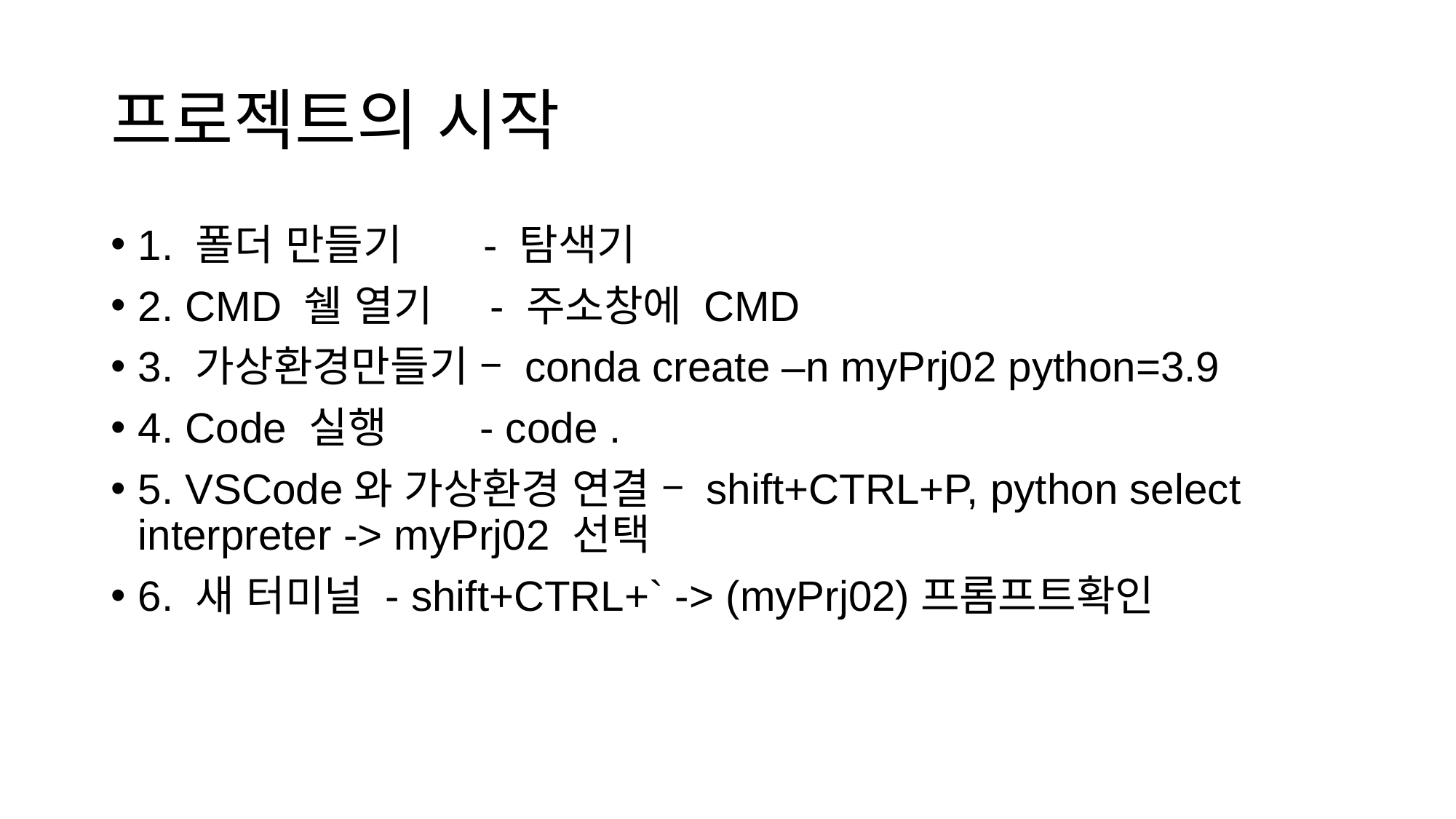

# 프로젝트의 시작
1. 폴더 만들기      - 탐색기
2. CMD 쉘 열기    - 주소창에 CMD
3. 가상환경만들기 – conda create –n myPrj02 python=3.9
4. Code 실행       - code .
5. VSCode와 가상환경 연결 – shift+CTRL+P, python select interpreter -> myPrj02 선택
6. 새 터미널 - shift+CTRL+` -> (myPrj02)프롬프트확인